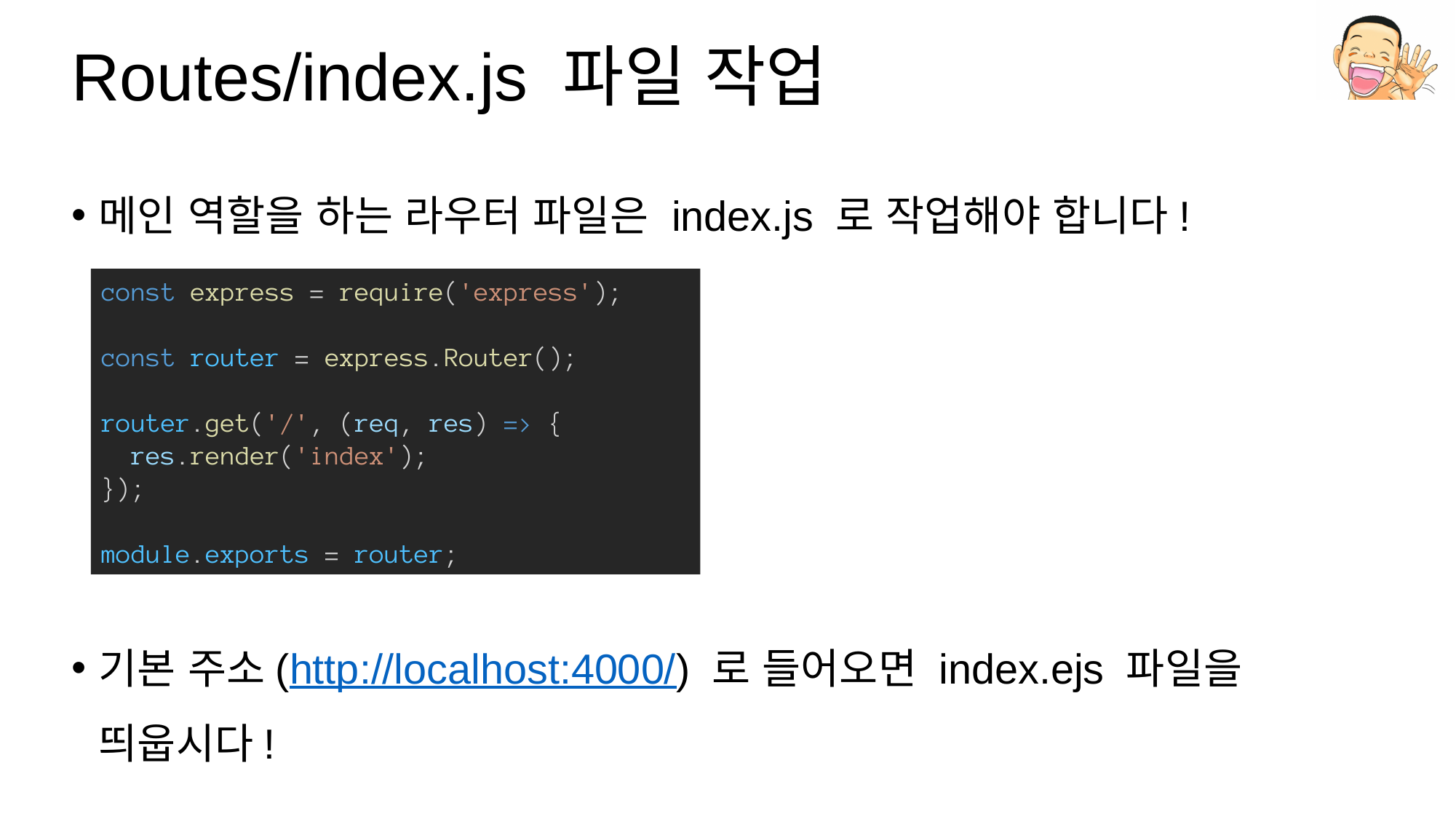

# Routes/index.js 파일 작업
메인 역할을 하는 라우터 파일은 index.js 로 작업해야 합니다!

기본 주소(http://localhost:4000/) 로 들어오면 index.ejs 파일을 띄웁시다!
const express = require('express');
const router = express.Router();
router.get('/', (req, res) => {
  res.render('index');
});
module.exports = router;